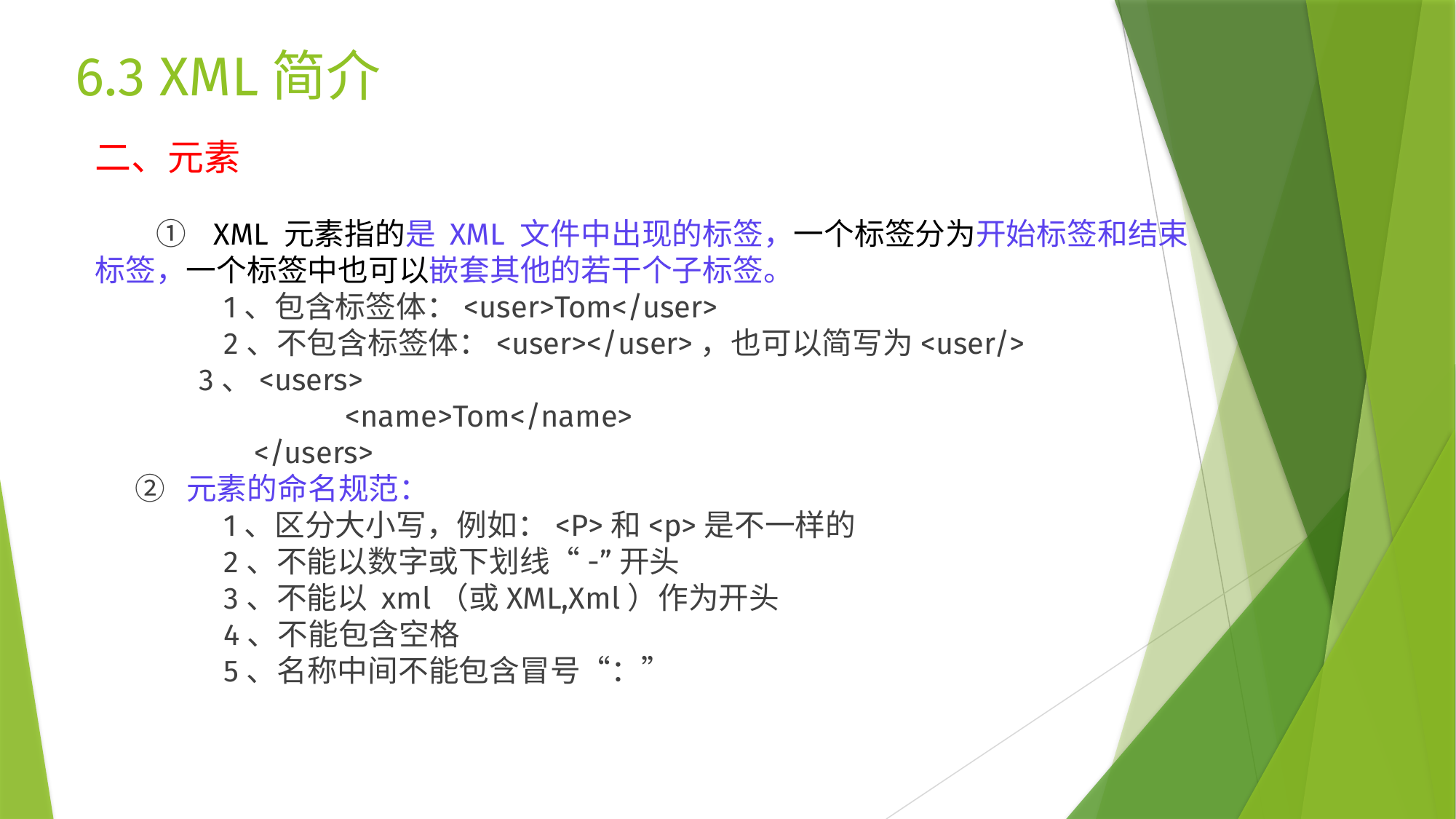

6.3 XML简介
二、元素

　　①   XML 元素指的是 XML 文件中出现的标签，一个标签分为开始标签和结束标签，一个标签中也可以嵌套其他的若干个子标签。
　　　　1、包含标签体：<user>Tom</user>
　　　　2、不包含标签体：<user></user>，也可以简写为<user/>
             3、<users>
　　　　　　　　<name>Tom</name>
　　　　　</users>
      ②  元素的命名规范：
　　　　1、区分大小写，例如：<P>和<p>是不一样的
　　　　2、不能以数字或下划线“-”开头
　　　　3、不能以 xml（或XML,Xml）作为开头
　　　　4、不能包含空格
　　　　5、名称中间不能包含冒号“：”